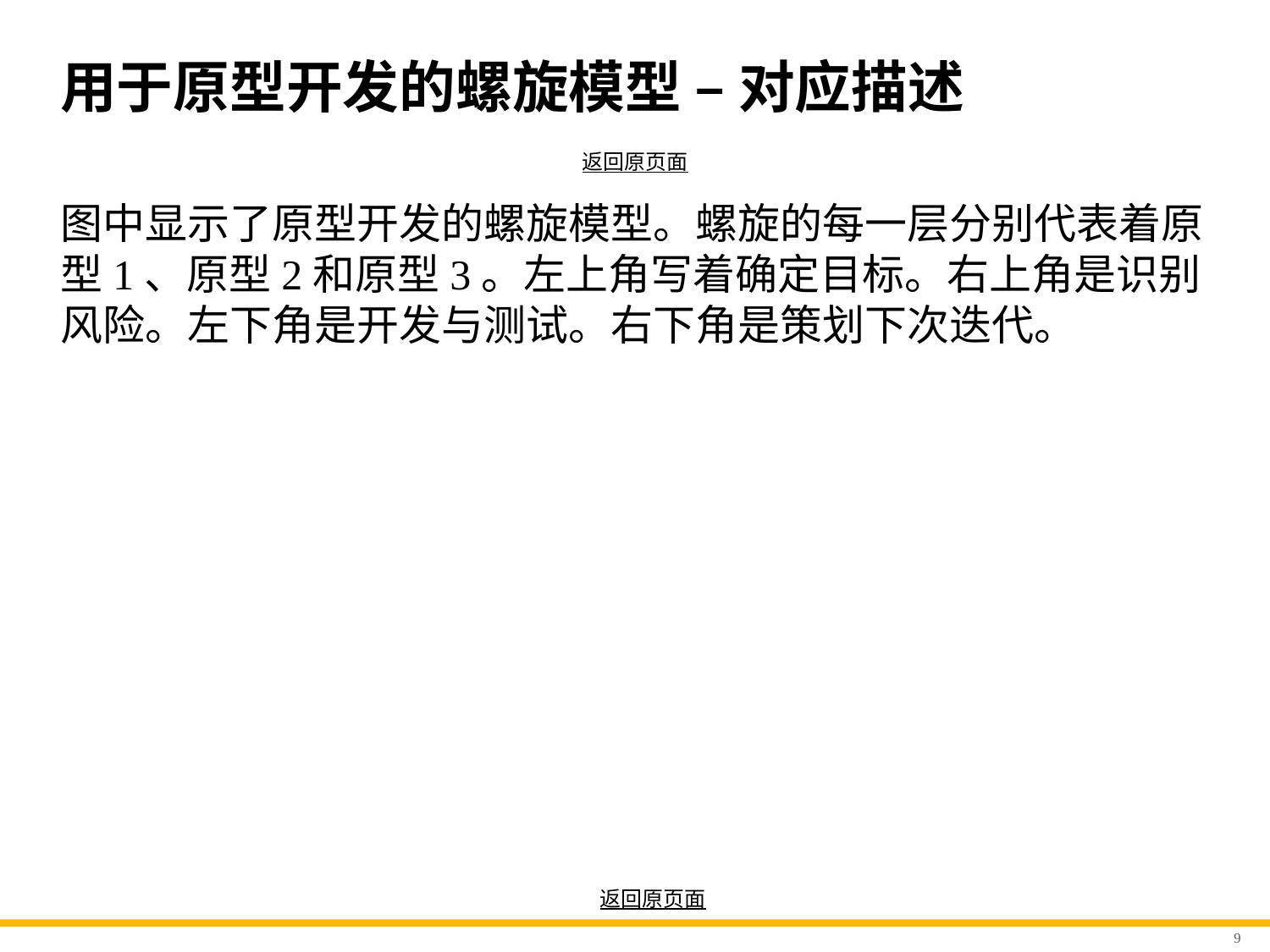

# 用于原型开发的螺旋模型 – 对应描述
返回原页面
图中显示了原型开发的螺旋模型。螺旋的每一层分别代表着原型1、原型2和原型3。左上角写着确定目标。右上角是识别风险。左下角是开发与测试。右下角是策划下次迭代。

返回原页面
9